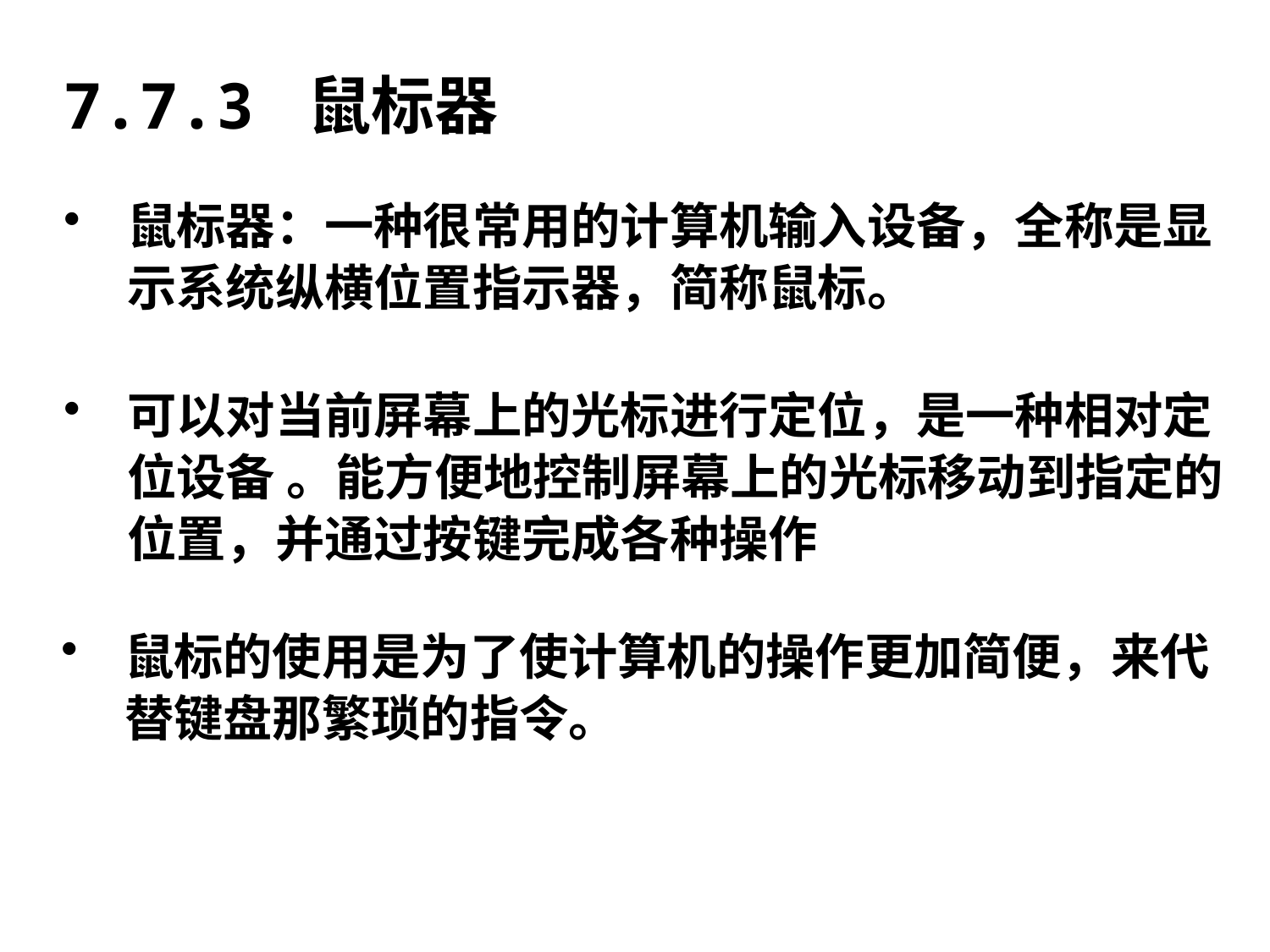

7.7.3 鼠标器
鼠标器：一种很常用的计算机输入设备，全称是显示系统纵横位置指示器，简称鼠标。
可以对当前屏幕上的光标进行定位，是一种相对定位设备 。能方便地控制屏幕上的光标移动到指定的位置，并通过按键完成各种操作
鼠标的使用是为了使计算机的操作更加简便，来代替键盘那繁琐的指令。
207